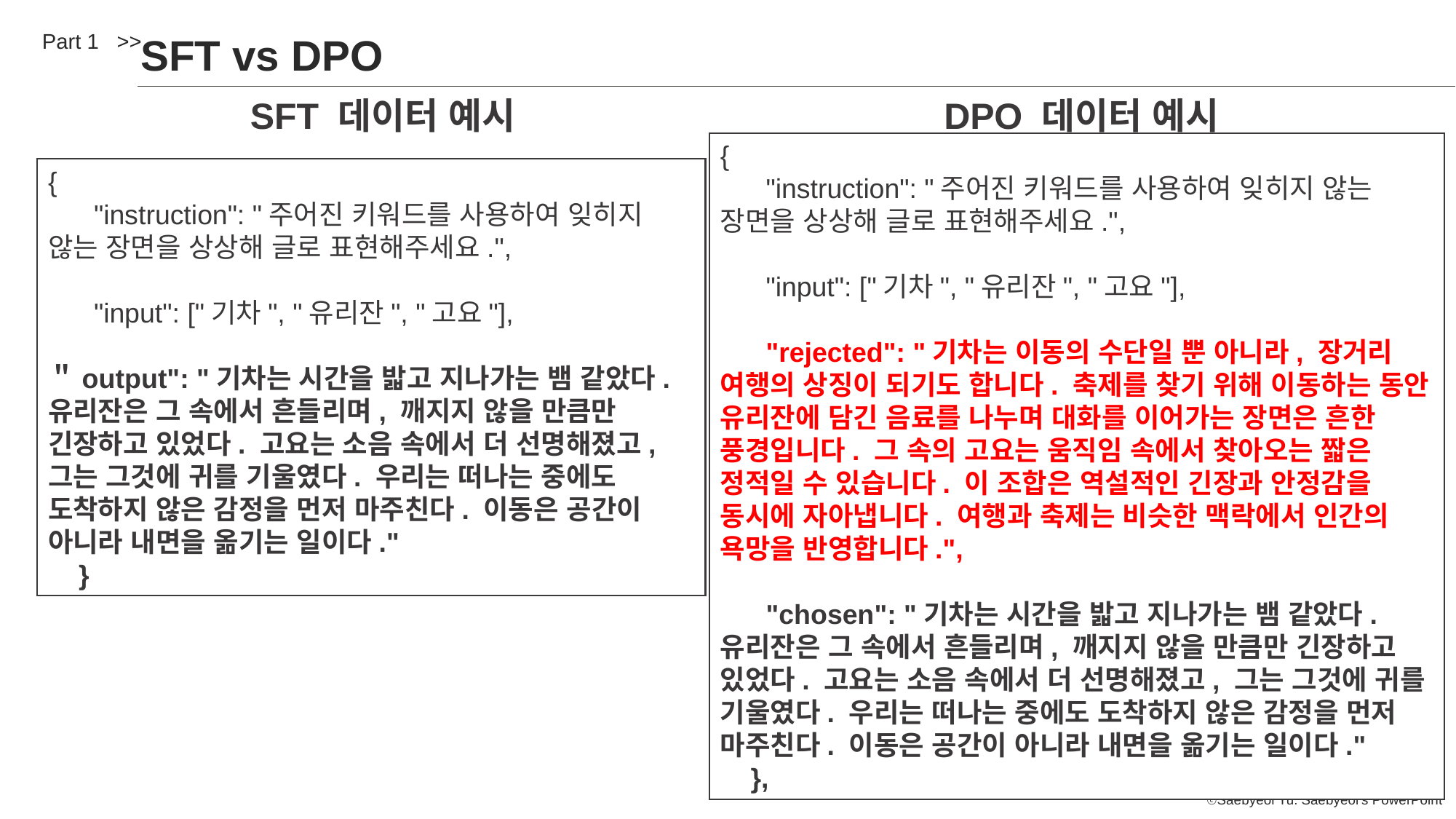

Part 1   >>
SFT vs DPO
SFT 데이터 예시
DPO 데이터 예시
{
      "instruction": "주어진 키워드를 사용하여 잊히지 않는 장면을 상상해 글로 표현해주세요.",
      "input": ["기차", "유리잔", "고요"],
      "rejected": "기차는 이동의 수단일 뿐 아니라, 장거리 여행의 상징이 되기도 합니다. 축제를 찾기 위해 이동하는 동안 유리잔에 담긴 음료를 나누며 대화를 이어가는 장면은 흔한 풍경입니다. 그 속의 고요는 움직임 속에서 찾아오는 짧은 정적일 수 있습니다. 이 조합은 역설적인 긴장과 안정감을 동시에 자아냅니다. 여행과 축제는 비슷한 맥락에서 인간의 욕망을 반영합니다.",
      "chosen": "기차는 시간을 밟고 지나가는 뱀 같았다. 유리잔은 그 속에서 흔들리며, 깨지지 않을 만큼만 긴장하고 있었다. 고요는 소음 속에서 더 선명해졌고, 그는 그것에 귀를 기울였다. 우리는 떠나는 중에도 도착하지 않은 감정을 먼저 마주친다. 이동은 공간이 아니라 내면을 옮기는 일이다."
    },
{
      "instruction": "주어진 키워드를 사용하여 잊히지 않는 장면을 상상해 글로 표현해주세요.",
      "input": ["기차", "유리잔", "고요"],
＂output": "기차는 시간을 밟고 지나가는 뱀 같았다. 유리잔은 그 속에서 흔들리며, 깨지지 않을 만큼만 긴장하고 있었다. 고요는 소음 속에서 더 선명해졌고, 그는 그것에 귀를 기울였다. 우리는 떠나는 중에도 도착하지 않은 감정을 먼저 마주친다. 이동은 공간이 아니라 내면을 옮기는 일이다."
    }